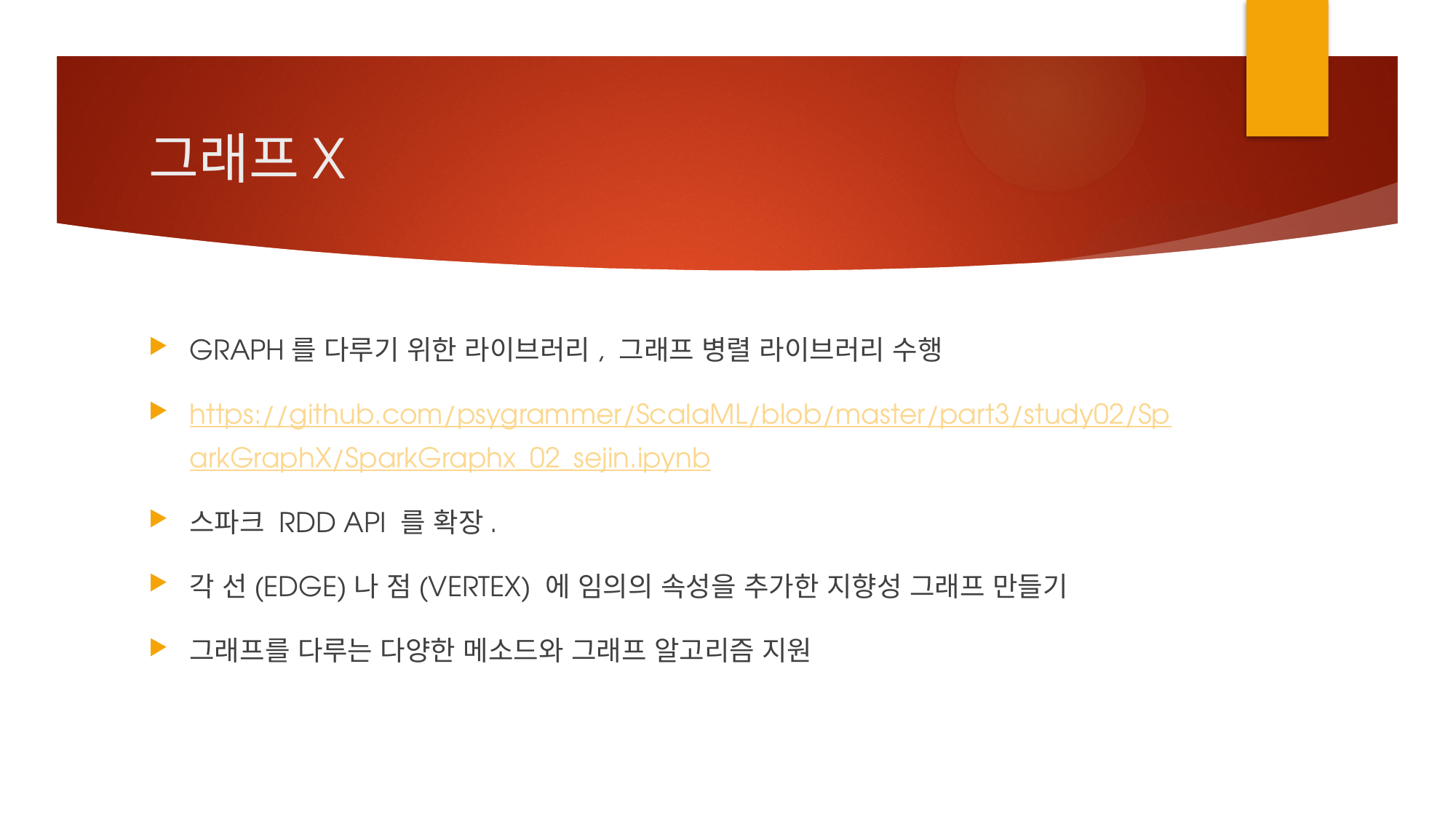

# 그래프X
GRAPH를 다루기 위한 라이브러리, 그래프 병렬 라이브러리 수행
https://github.com/psygrammer/ScalaML/blob/master/part3/study02/SparkGraphX/SparkGraphx_02_sejin.ipynb
스파크 RDD API 를 확장.
각 선(EDGE)나 점(VERTEX) 에 임의의 속성을 추가한 지향성 그래프 만들기
그래프를 다루는 다양한 메소드와 그래프 알고리즘 지원